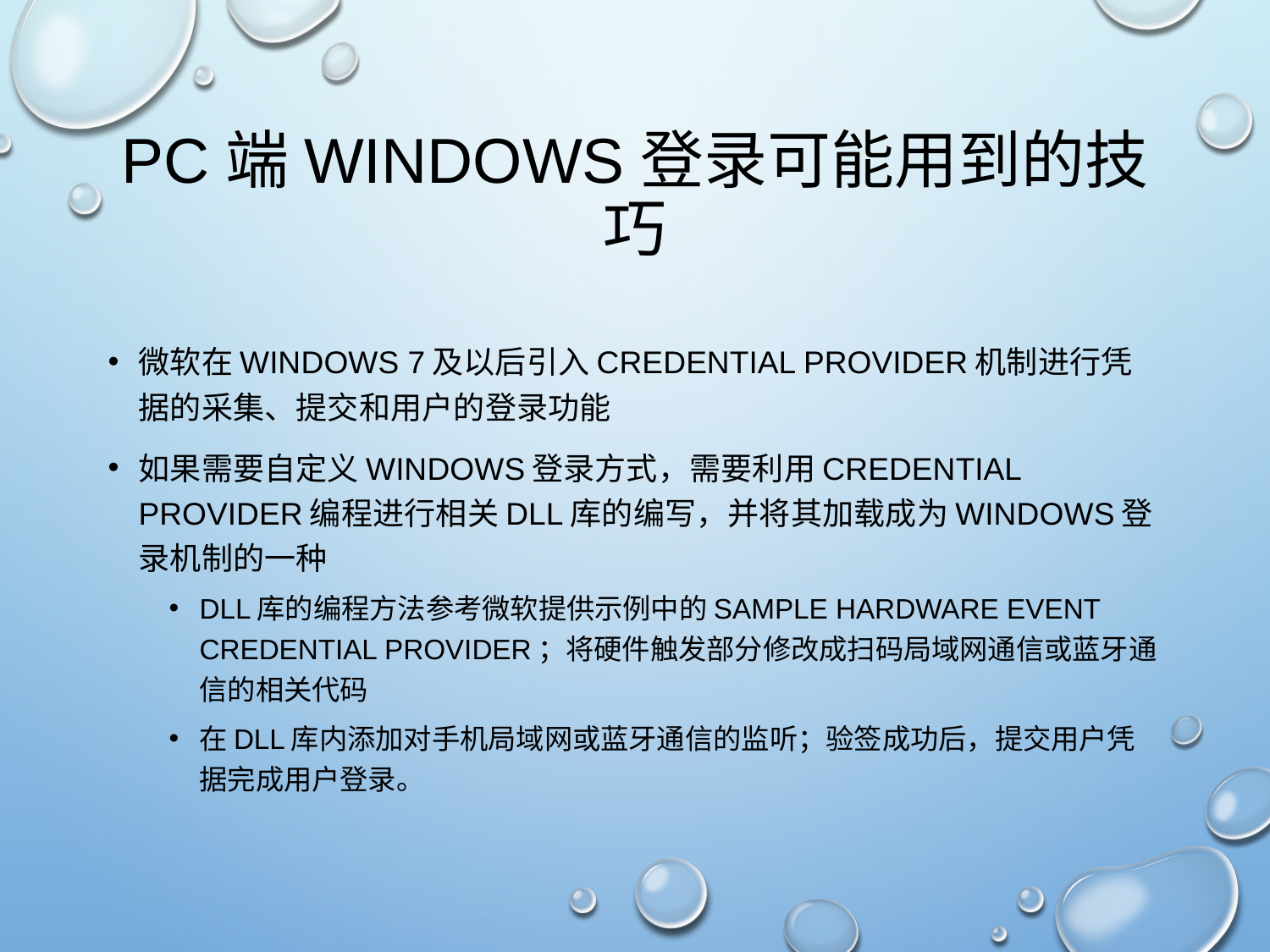

# PC端Windows登录可能用到的技巧
微软在WINDOWS 7及以后引入Credential Provider机制进行凭据的采集、提交和用户的登录功能
如果需要自定义windows登录方式，需要利用Credential Provider编程进行相关DLL库的编写，并将其加载成为Windows登录机制的一种
DLL库的编程方法参考微软提供示例中的Sample Hardware Event Credential Provider；将硬件触发部分修改成扫码局域网通信或蓝牙通信的相关代码
在DLL库内添加对手机局域网或蓝牙通信的监听；验签成功后，提交用户凭据完成用户登录。